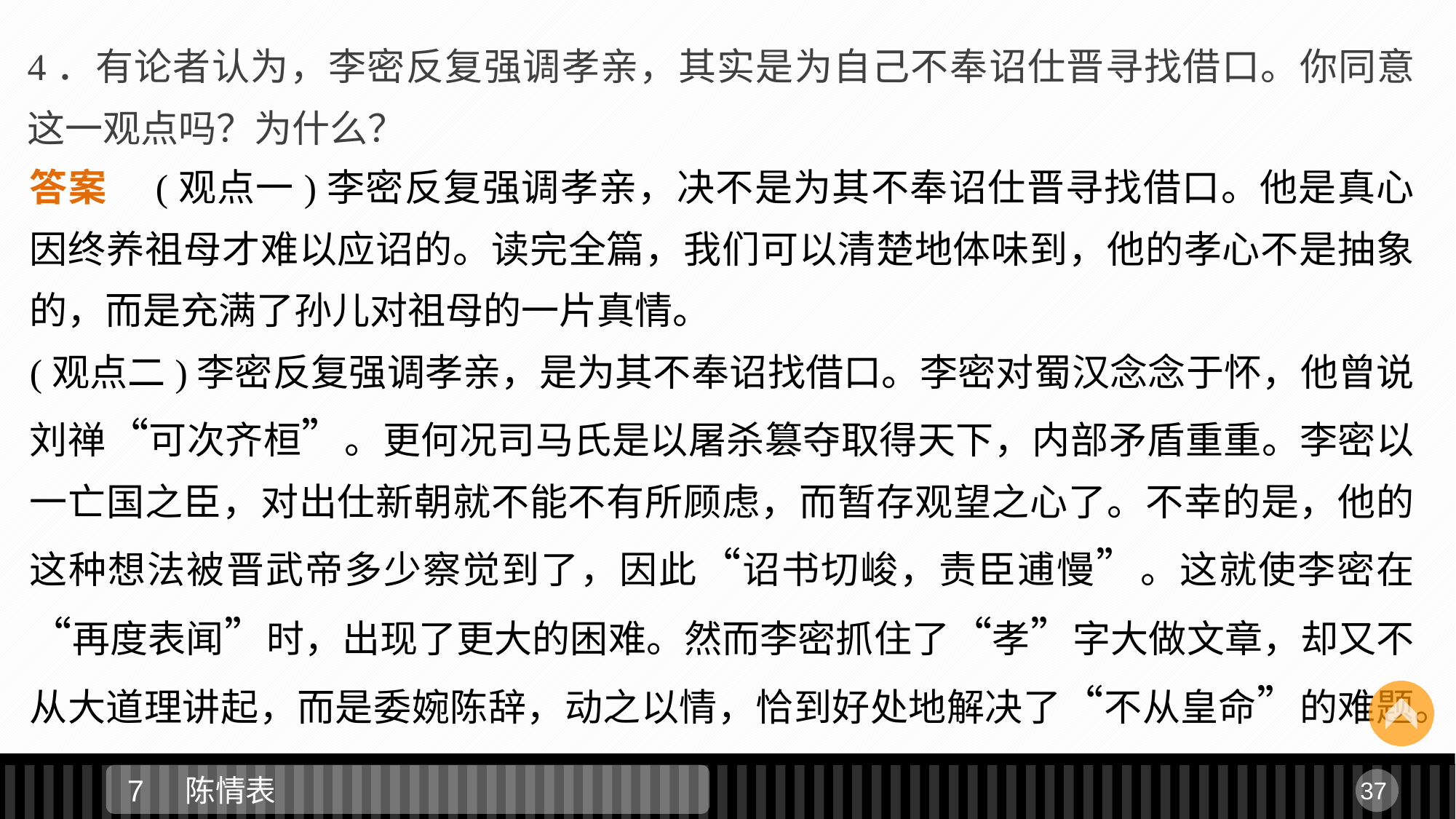

4．有论者认为，李密反复强调孝亲，其实是为自己不奉诏仕晋寻找借口。你同意这一观点吗？为什么？
答案　(观点一)李密反复强调孝亲，决不是为其不奉诏仕晋寻找借口。他是真心因终养祖母才难以应诏的。读完全篇，我们可以清楚地体味到，他的孝心不是抽象的，而是充满了孙儿对祖母的一片真情。
(观点二)李密反复强调孝亲，是为其不奉诏找借口。李密对蜀汉念念于怀，他曾说刘禅“可次齐桓”。更何况司马氏是以屠杀篡夺取得天下，内部矛盾重重。李密以一亡国之臣，对出仕新朝就不能不有所顾虑，而暂存观望之心了。不幸的是，他的这种想法被晋武帝多少察觉到了，因此“诏书切峻，责臣逋慢”。这就使李密在“再度表闻”时，出现了更大的困难。然而李密抓住了“孝”字大做文章，却又不从大道理讲起，而是委婉陈辞，动之以情，恰到好处地解决了“不从皇命”的难题。